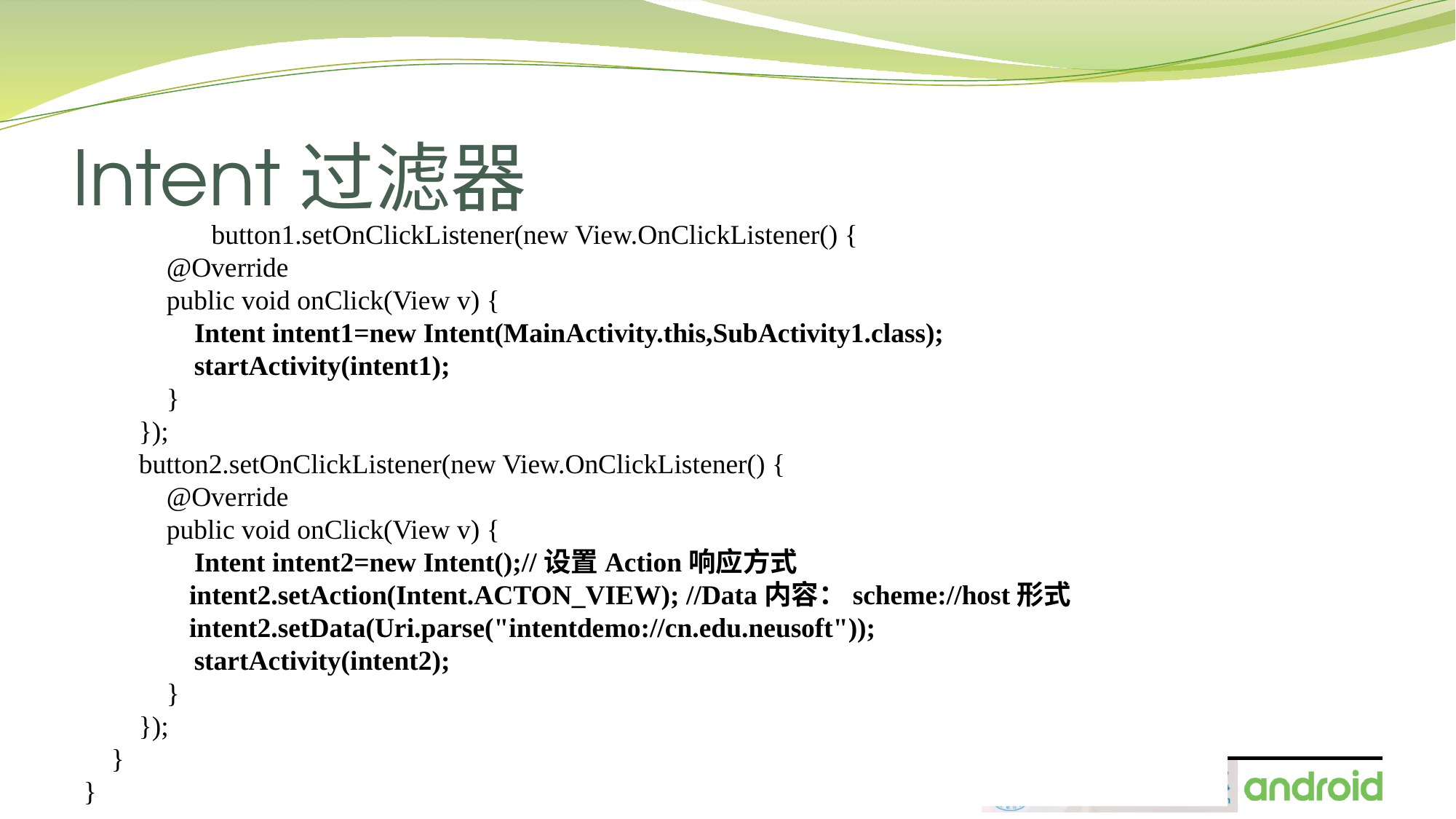

# Intent过滤器
button1.setOnClickListener(new View.OnClickListener() {
            @Override
            public void onClick(View v) {
                Intent intent1=new Intent(MainActivity.this,SubActivity1.class);
                startActivity(intent1);
            }
        });
        button2.setOnClickListener(new View.OnClickListener() {
            @Override
            public void onClick(View v) {
                Intent intent2=new Intent();//设置Action响应方式
                intent2.setAction(Intent.ACTON_VIEW); //Data内容：scheme://host形式
                intent2.setData(Uri.parse("intentdemo://cn.edu.neusoft"));
                startActivity(intent2);
            }
        });
    }
}